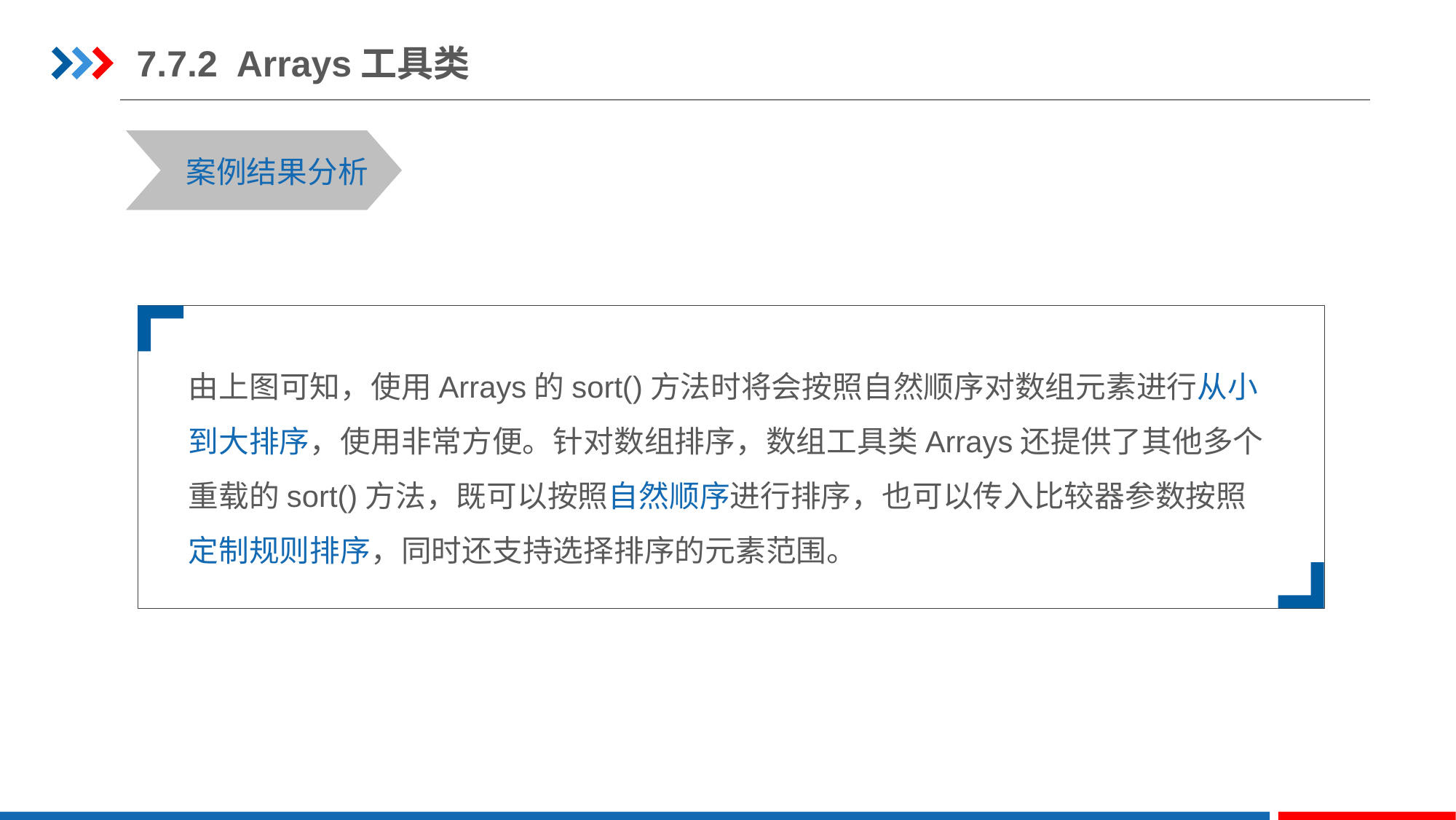

7.7.2  Arrays工具类

案例结果分析

由上图可知，使用Arrays的sort()方法时将会按照自然顺序对数组元素进行从小到大排序，使用非常方便。针对数组排序，数组工具类Arrays还提供了其他多个重载的sort()方法，既可以按照自然顺序进行排序，也可以传入比较器参数按照定制规则排序，同时还支持选择排序的元素范围。